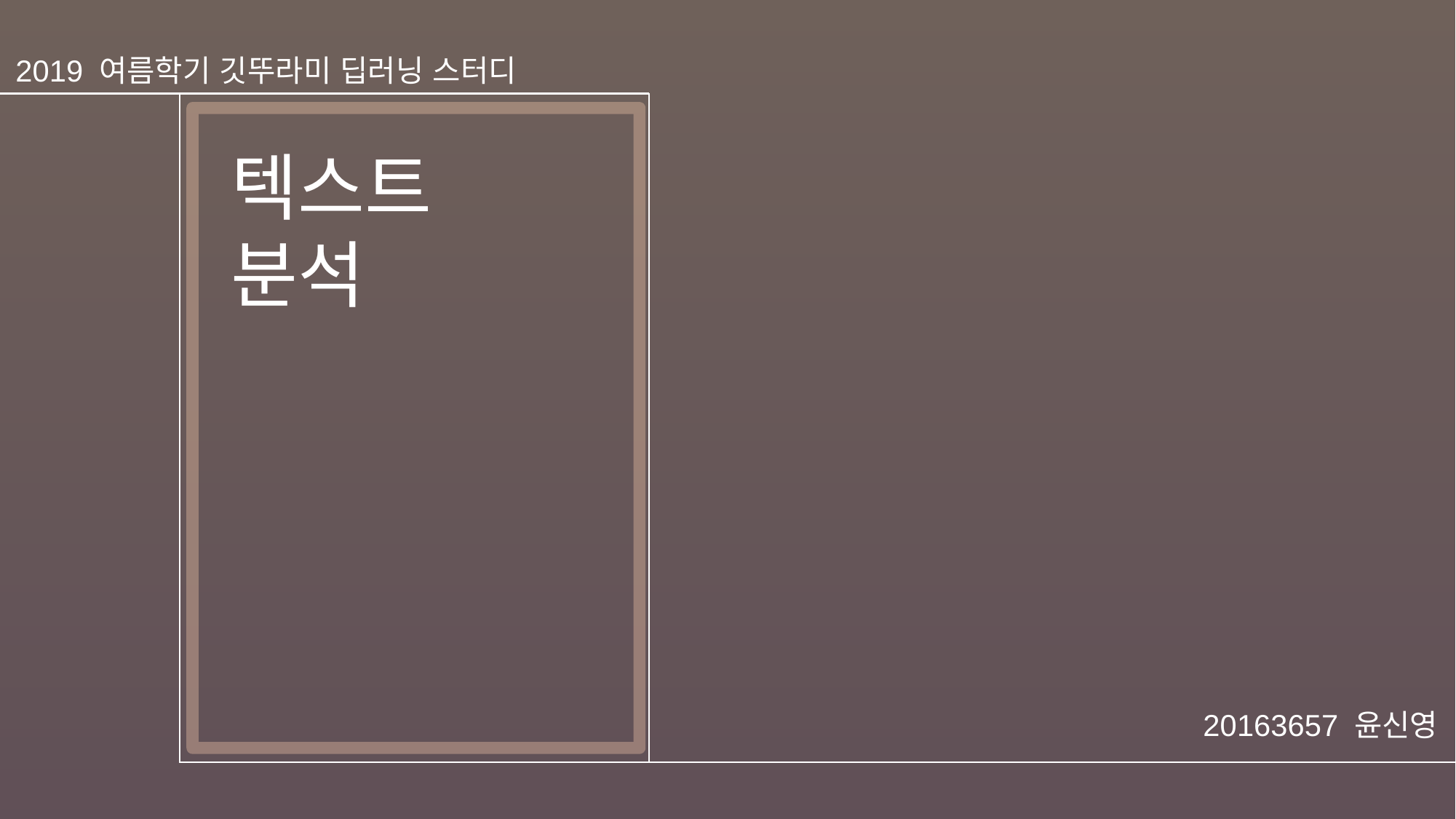

2019 여름학기 깃뚜라미 딥러닝 스터디

텍스트
분석
20163657 윤신영